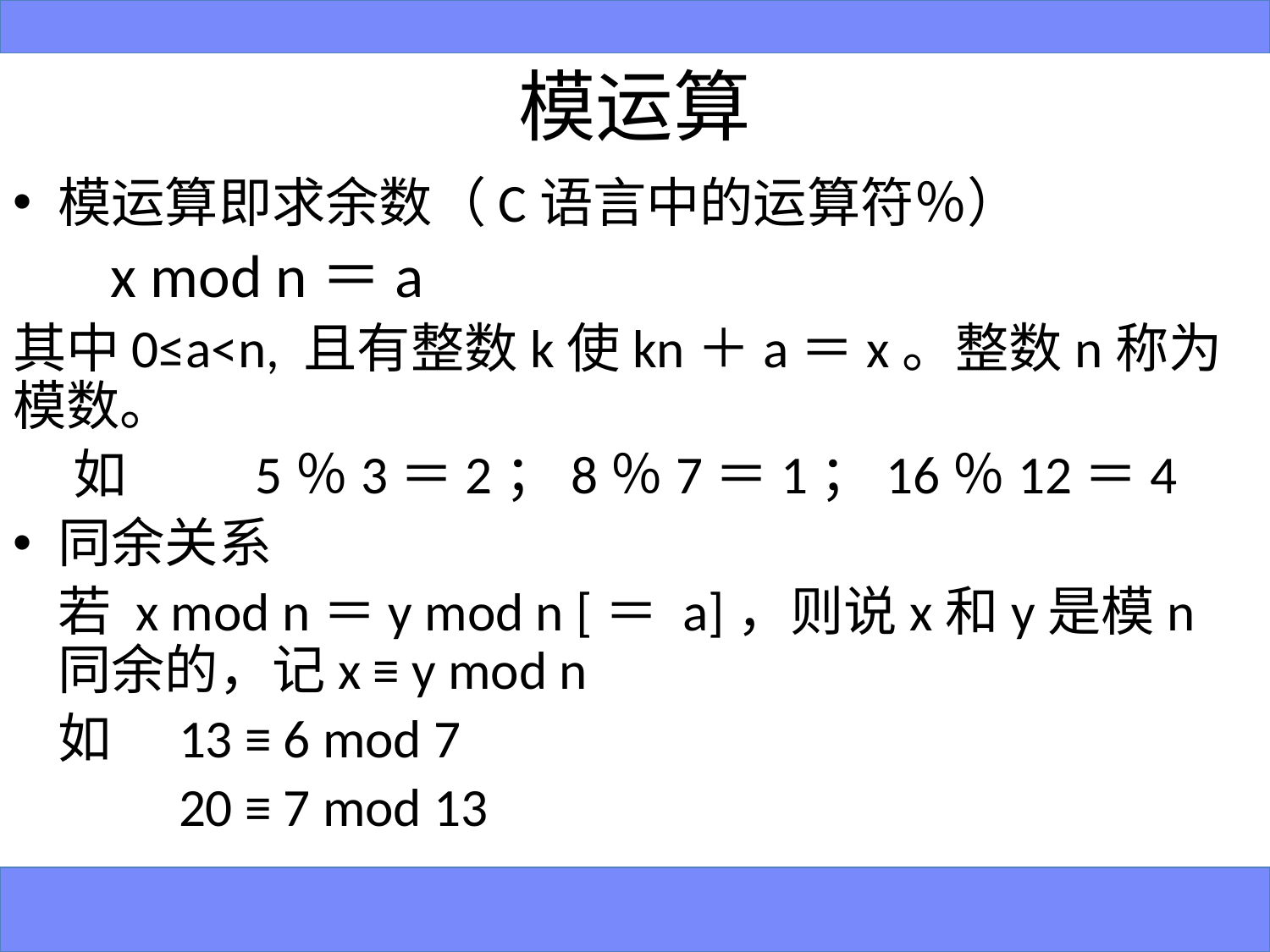

# 模运算
模运算即求余数（C语言中的运算符％）
			x mod n＝a
其中0≤a<n, 且有整数k使kn＋a＝x。整数n称为模数。
如	 5％3＝2；8％7＝1；16％12＝4
同余关系
	若 x mod n＝y mod n [＝ a]，则说x和y是模n同余的，记x ≡ y mod n
	如		13 ≡ 6 mod 7
	   		20 ≡ 7 mod 13